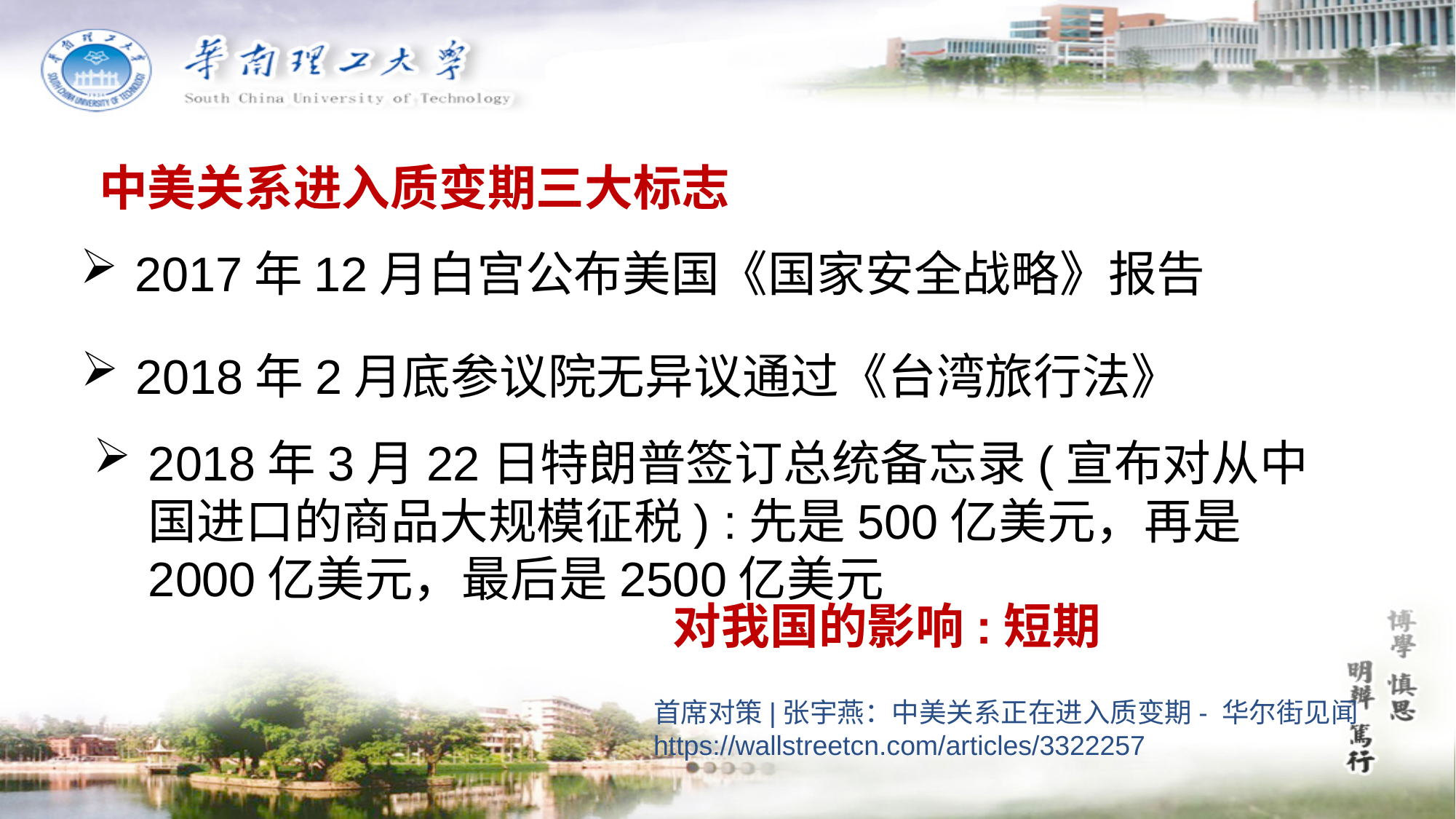

中美关系进入质变期三大标志
2017年12月白宫公布美国《国家安全战略》报告
2018年2月底参议院无异议通过《台湾旅行法》
2018年3月22日特朗普签订总统备忘录(宣布对从中国进口的商品大规模征税) :先是500亿美元，再是2000亿美元，最后是2500亿美元
对我国的影响:短期
首席对策|张宇燕：中美关系正在进入质变期- 华尔街见闻https://wallstreetcn.com/articles/3322257